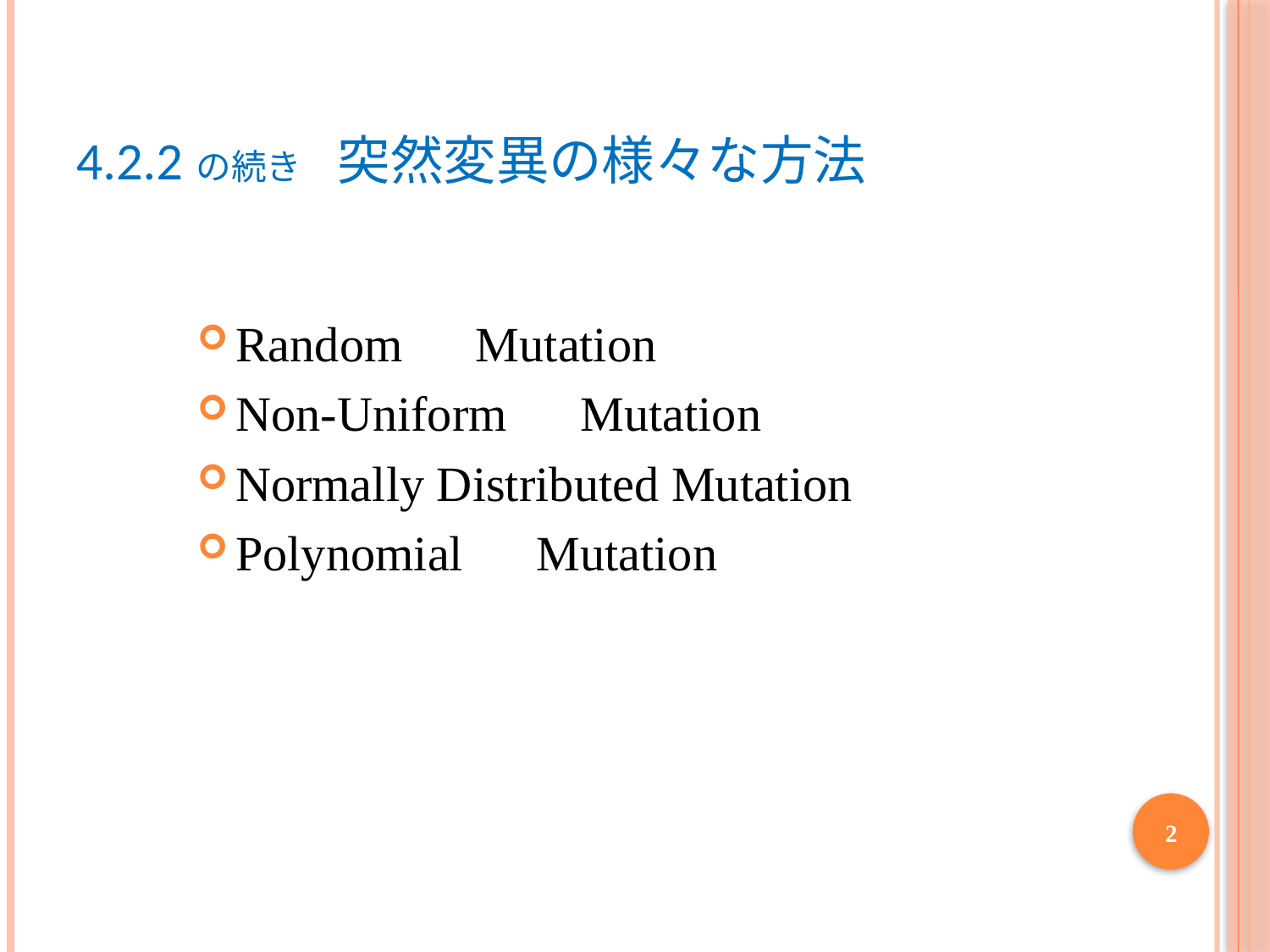

# 4.2.2の続き　突然変異の様々な方法
Random　Mutation
Non-Uniform　Mutation
Normally Distributed Mutation
Polynomial　Mutation
2